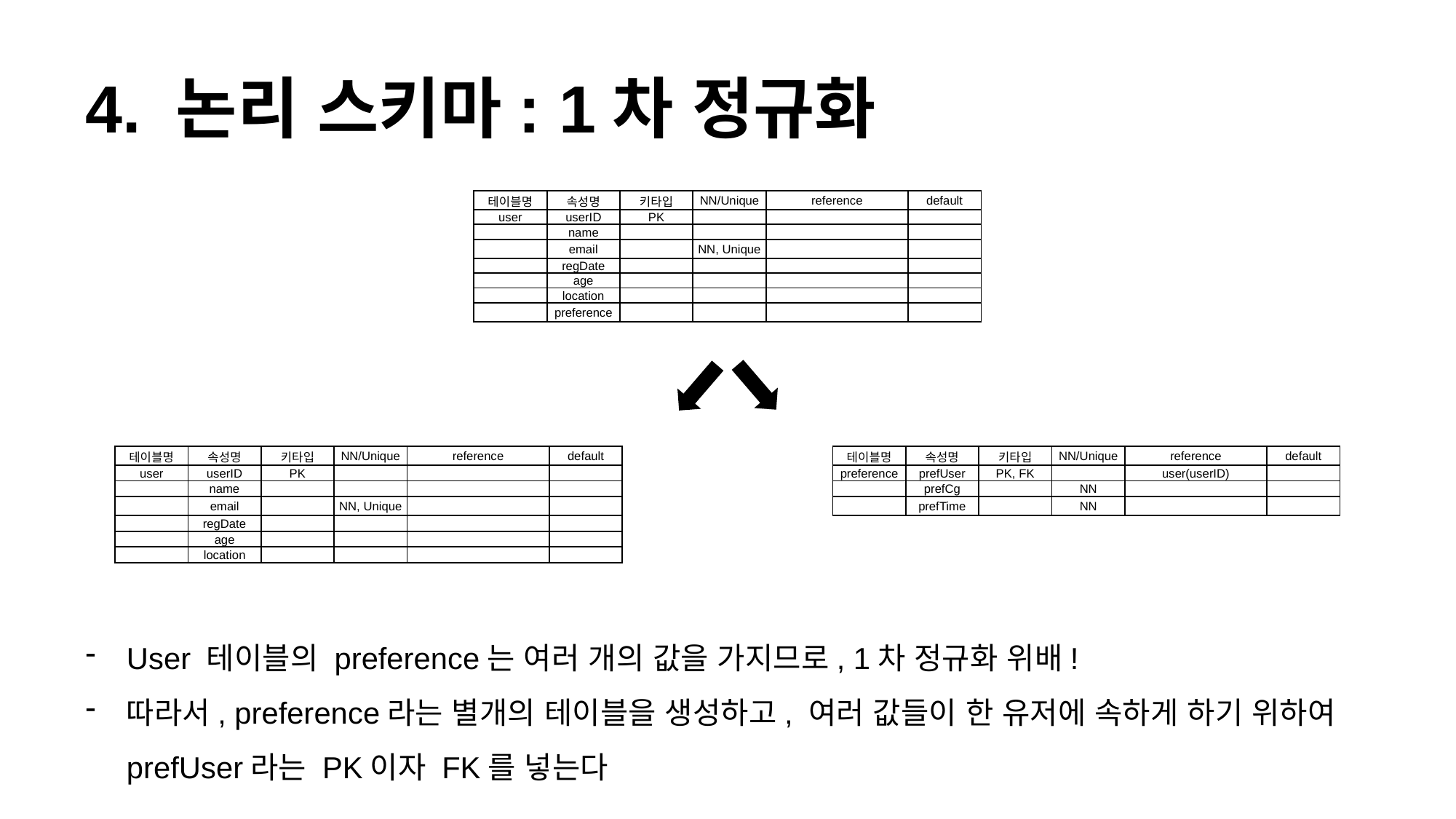

# 4. 논리 스키마: 1차 정규화
| 테이블명 | 속성명 | 키타입 | NN/Unique | reference | default |
| --- | --- | --- | --- | --- | --- |
| user | userID | PK |  |  |  |
|  | name |  |  |  |  |
|  | email |  | NN, Unique |  |  |
|  | regDate |  |  |  |  |
|  | age |  |  |  |  |
|  | location |  |  |  |  |
|  | preference |  |  |  |  |

| 테이블명 | 속성명 | 키타입 | NN/Unique | reference | default |
| --- | --- | --- | --- | --- | --- |
| user | userID | PK |  |  |  |
|  | name |  |  |  |  |
|  | email |  | NN, Unique |  |  |
|  | regDate |  |  |  |  |
|  | age |  |  |  |  |
|  | location |  |  |  |  |
| 테이블명 | 속성명 | 키타입 | NN/Unique | reference | default |
| --- | --- | --- | --- | --- | --- |
| preference | prefUser | PK, FK |  | user(userID) |  |
|  | prefCg |  | NN |  |  |
|  | prefTime |  | NN |  |  |
User 테이블의 preference는 여러 개의 값을 가지므로, 1차 정규화 위배!
따라서, preference라는 별개의 테이블을 생성하고, 여러 값들이 한 유저에 속하게 하기 위하여 prefUser라는 PK이자 FK를 넣는다